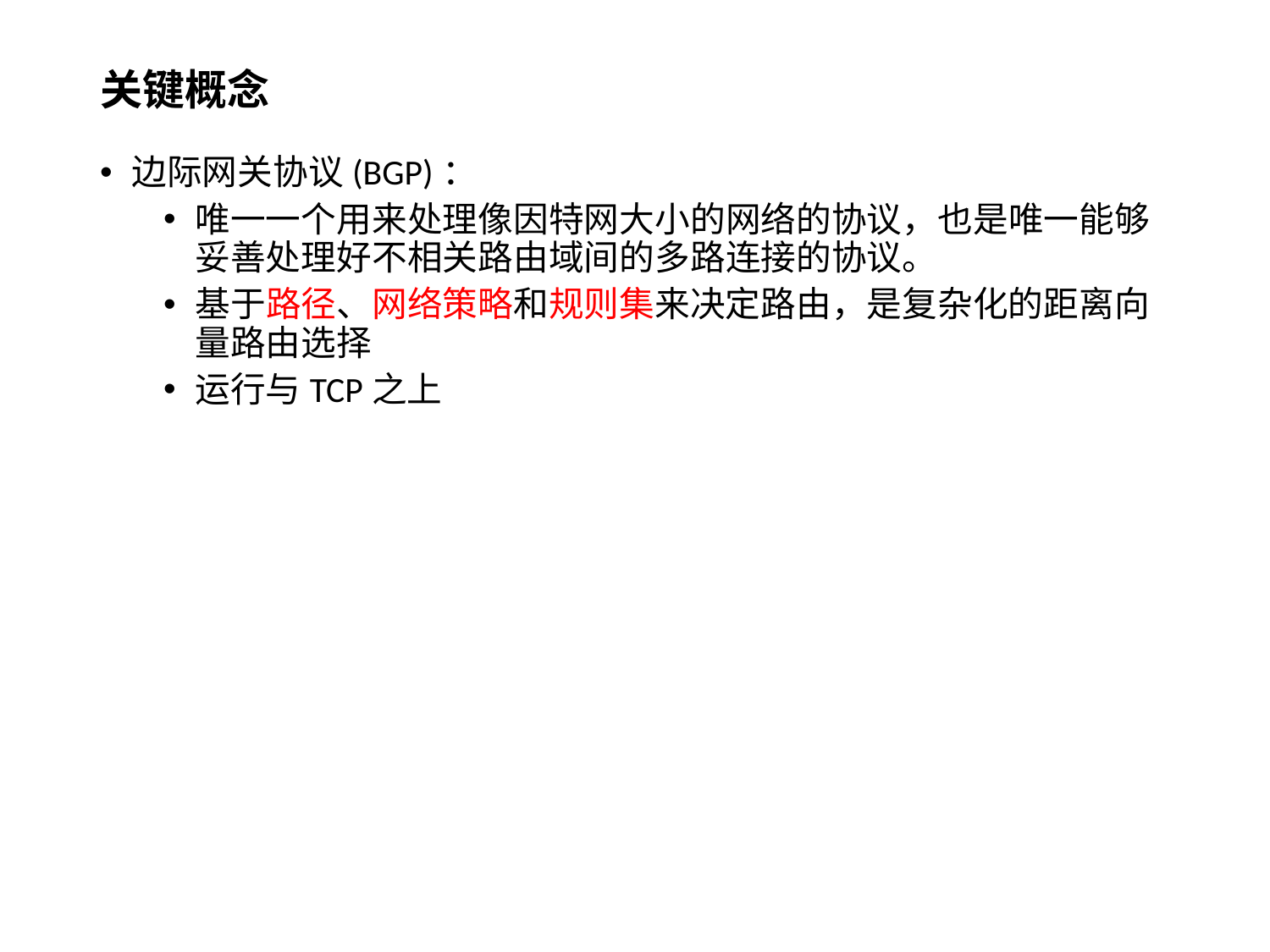

# 关键概念
边际网关协议(BGP)：
唯一一个用来处理像因特网大小的网络的协议，也是唯一能够妥善处理好不相关路由域间的多路连接的协议。
基于路径、网络策略和规则集来决定路由，是复杂化的距离向量路由选择
运行与TCP之上